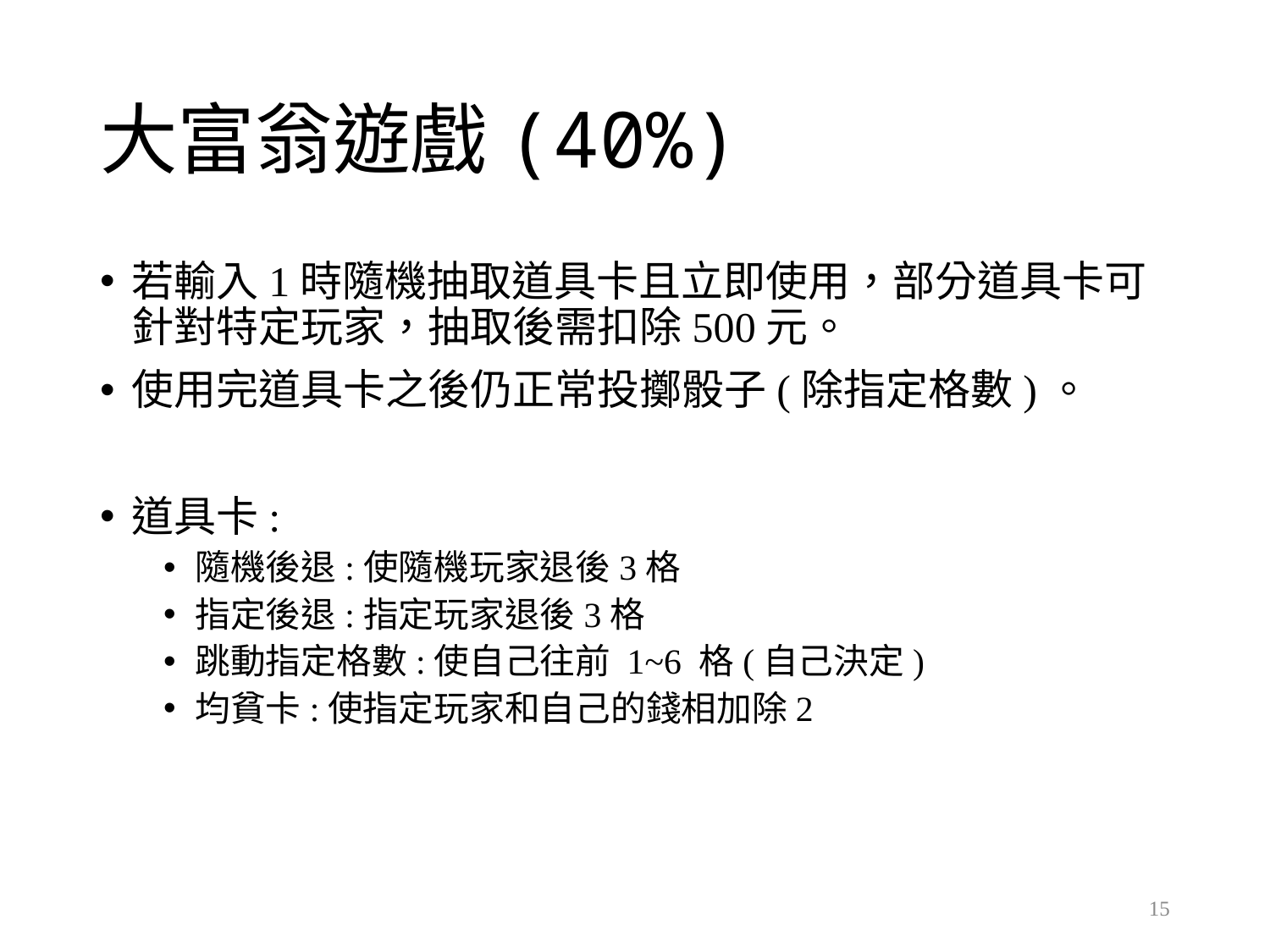

# 大富翁遊戲(40%)
若輸入1時隨機抽取道具卡且立即使用，部分道具卡可針對特定玩家，抽取後需扣除500元。
使用完道具卡之後仍正常投擲骰子(除指定格數)。

道具卡:
隨機後退:使隨機玩家退後3格
指定後退:指定玩家退後3格
跳動指定格數:使自己往前 1~6 格(自己決定)
均貧卡:使指定玩家和自己的錢相加除2

15